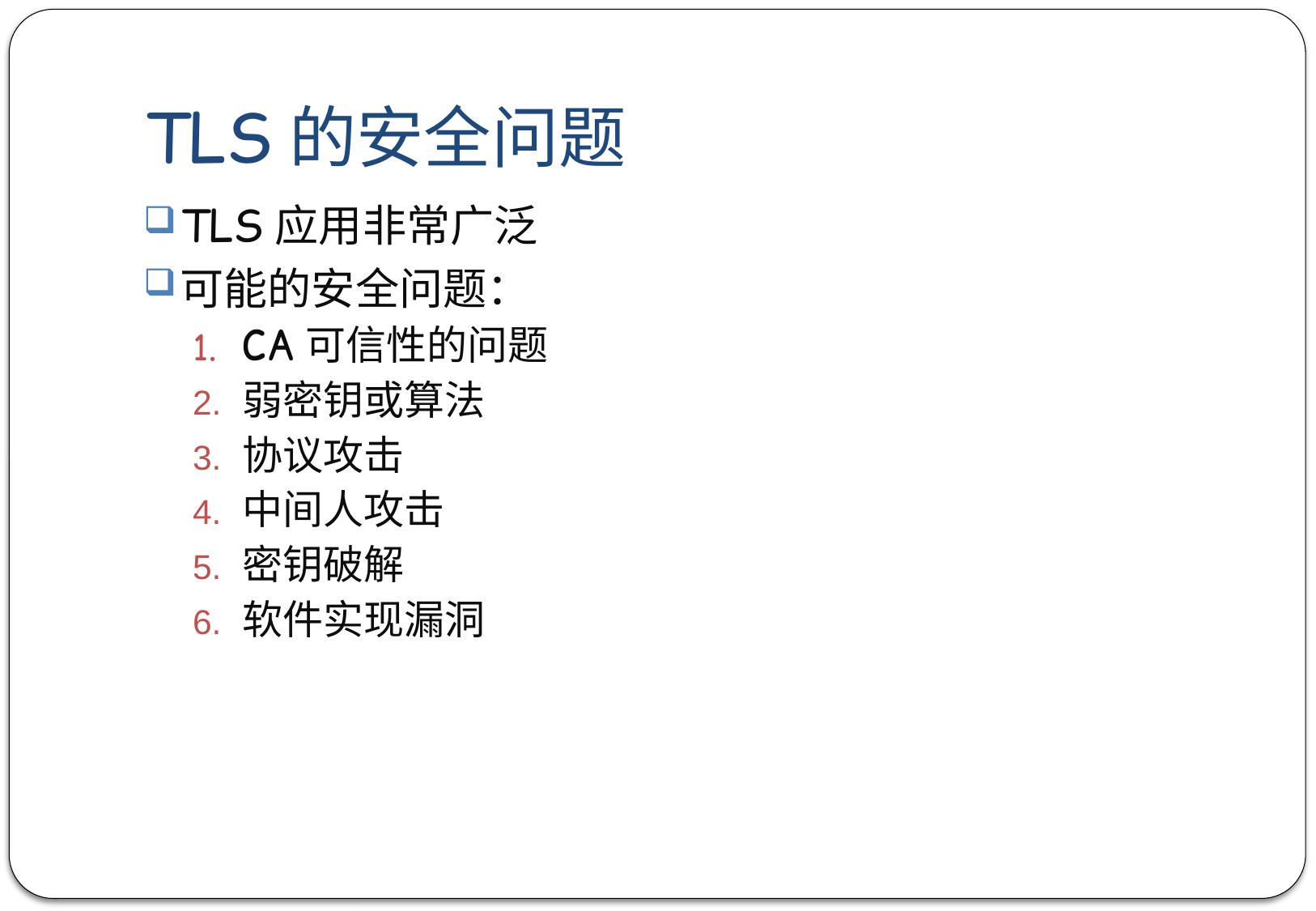

# TLS的安全问题
TLS应用非常广泛
可能的安全问题：
CA可信性的问题
弱密钥或算法
协议攻击
中间人攻击
密钥破解
软件实现漏洞